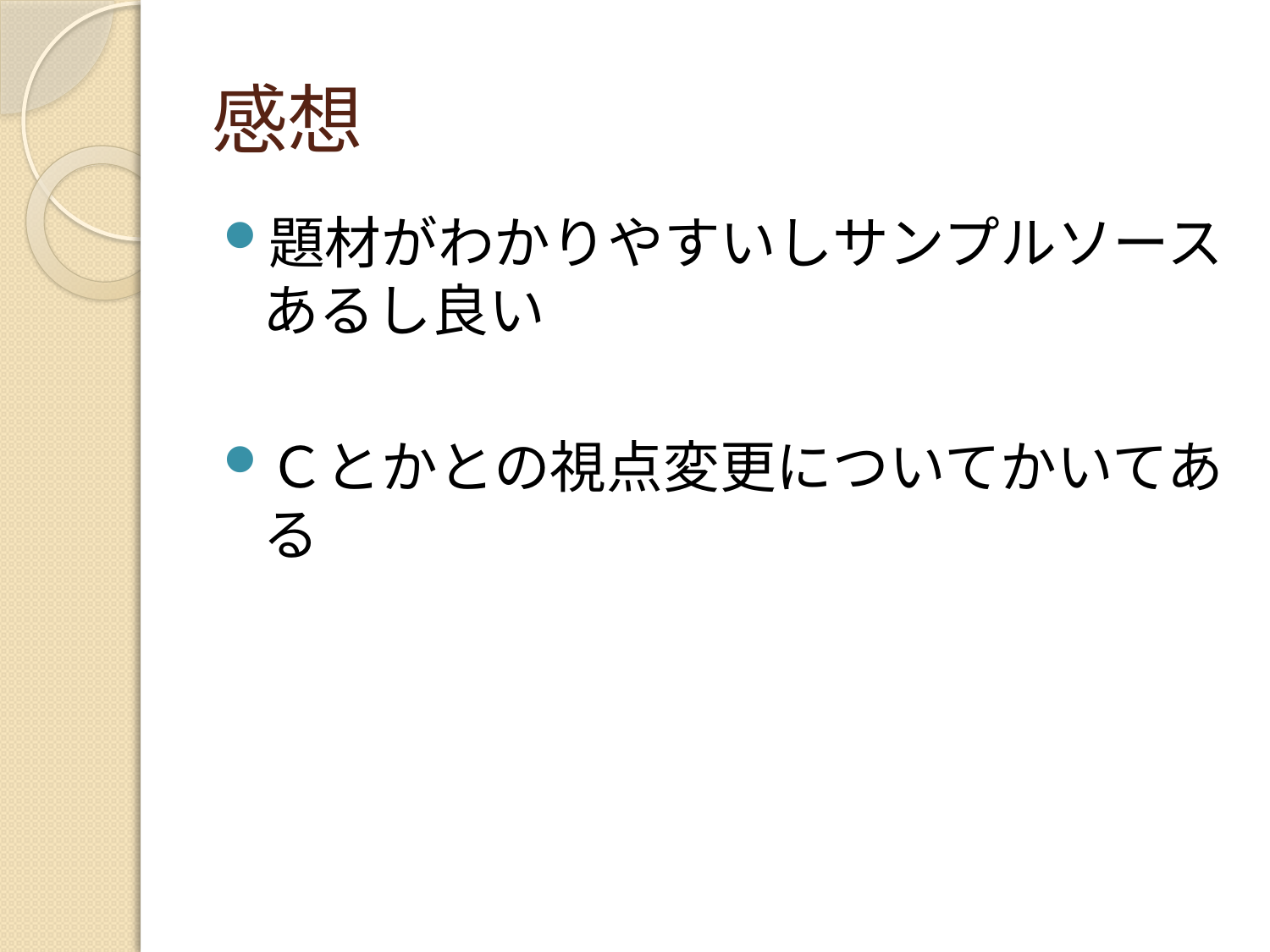

# 感想
題材がわかりやすいしサンプルソースあるし良い

Ｃとかとの視点変更についてかいてある